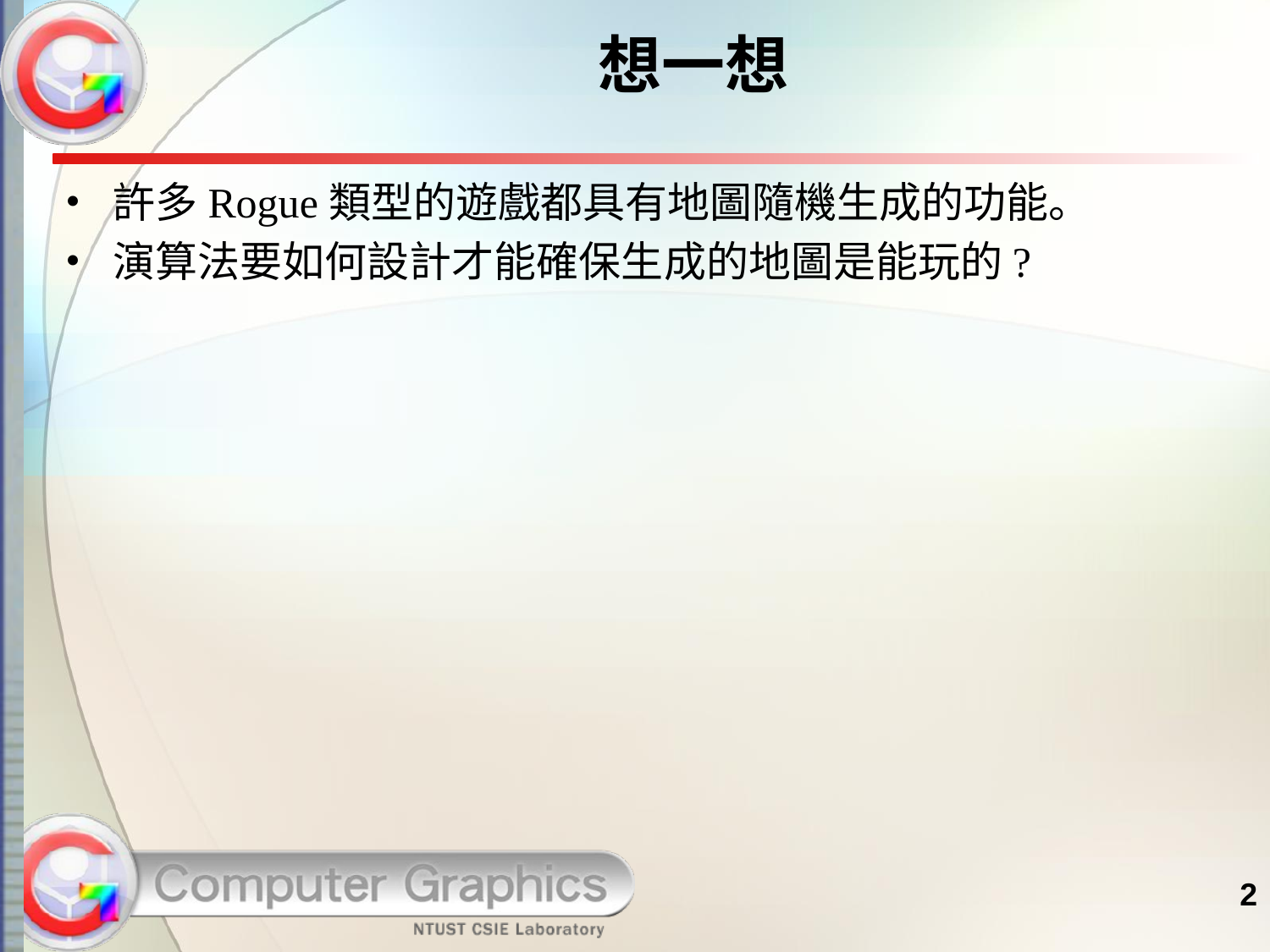

# 想一想
許多Rogue類型的遊戲都具有地圖隨機生成的功能。
演算法要如何設計才能確保生成的地圖是能玩的?
2